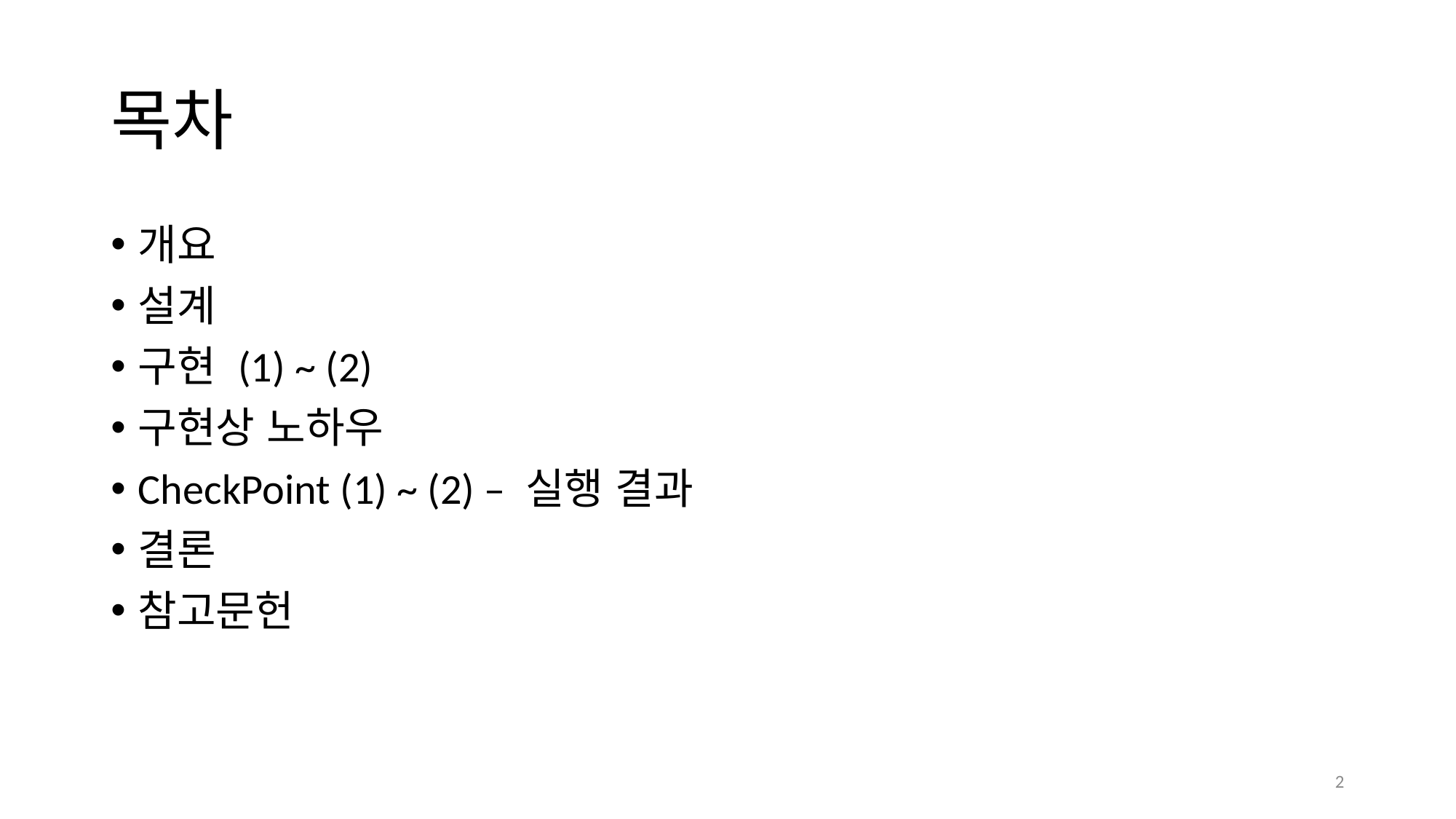

# 목차
개요
설계
구현 (1) ~ (2)
구현상 노하우
CheckPoint (1) ~ (2) – 실행 결과
결론
참고문헌

2